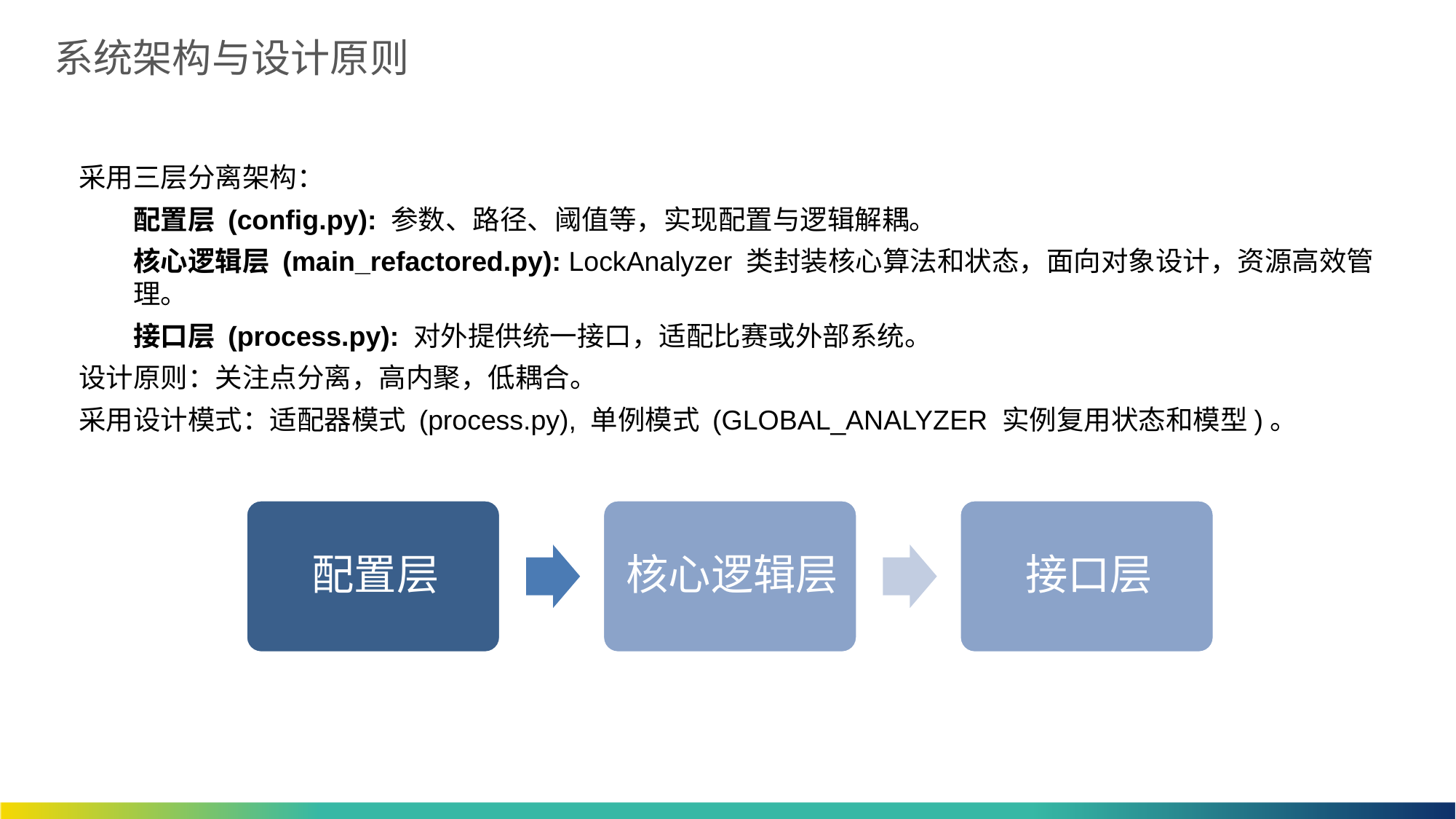

# 系统架构与设计原则
采用三层分离架构：
配置层 (config.py): 参数、路径、阈值等，实现配置与逻辑解耦。
核心逻辑层 (main_refactored.py): LockAnalyzer 类封装核心算法和状态，面向对象设计，资源高效管理。
接口层 (process.py): 对外提供统一接口，适配比赛或外部系统。
设计原则：关注点分离，高内聚，低耦合。
采用设计模式：适配器模式 (process.py), 单例模式 (GLOBAL_ANALYZER 实例复用状态和模型)。

配置层

核心逻辑层

接口层